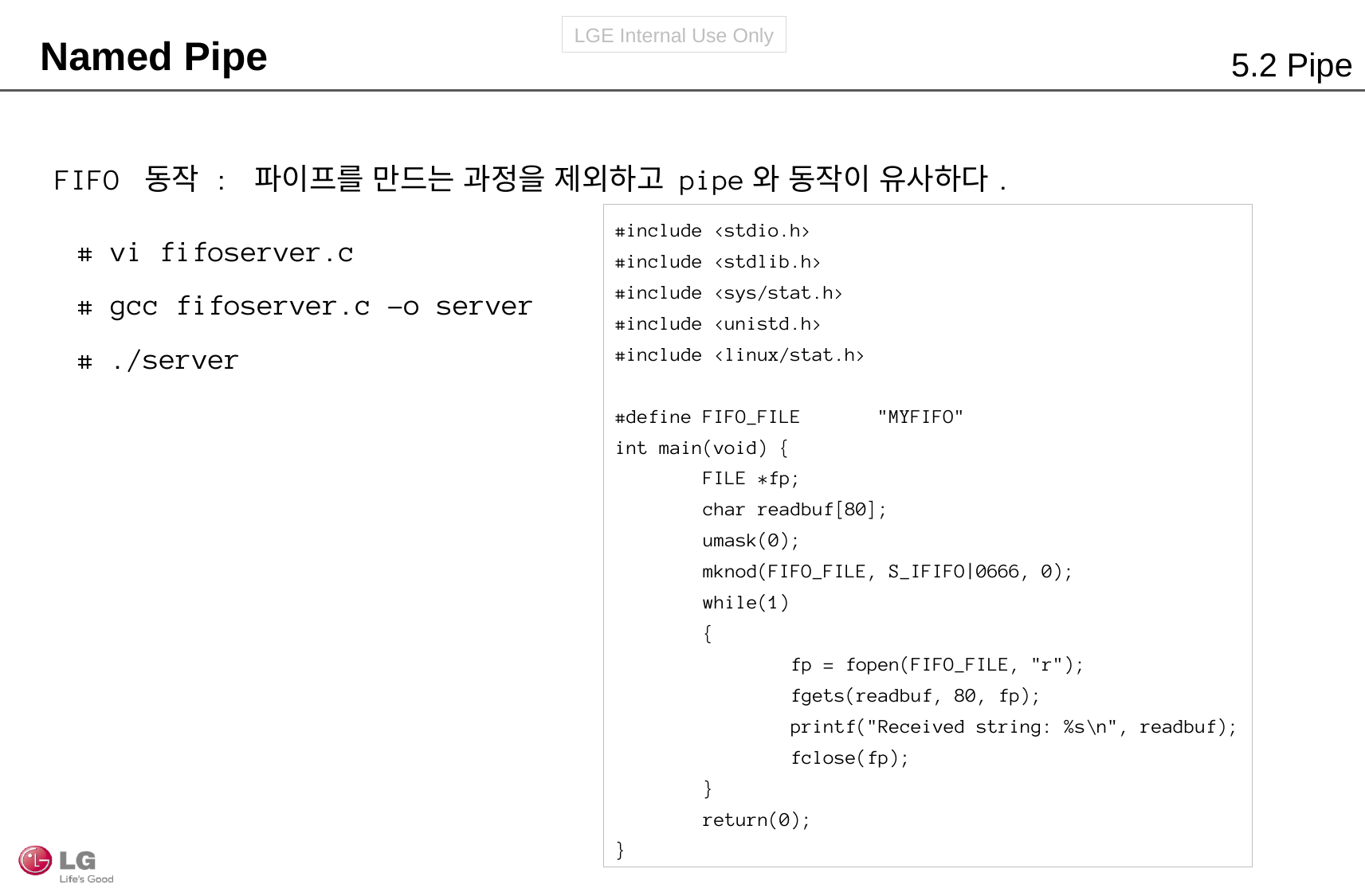

Named Pipe
5.2 Pipe

FIFO 동작 : 파이프를 만드는 과정을 제외하고 pipe와 동작이 유사하다.
#include <stdio.h>
#include <stdlib.h>
#include <sys/stat.h>
#include <unistd.h>
#include <linux/stat.h>

#define FIFO_FILE       "MYFIFO"
int main(void) {
        FILE *fp;
        char readbuf[80];
        umask(0);
        mknod(FIFO_FILE, S_IFIFO|0666, 0);
        while(1)
        {
                fp = fopen(FIFO_FILE, "r");
                fgets(readbuf, 80, fp);
                printf("Received string: %s\n", readbuf);
                fclose(fp);
        }
        return(0);
}
# vi fifoserver.c
# gcc fifoserver.c -o server
# ./server